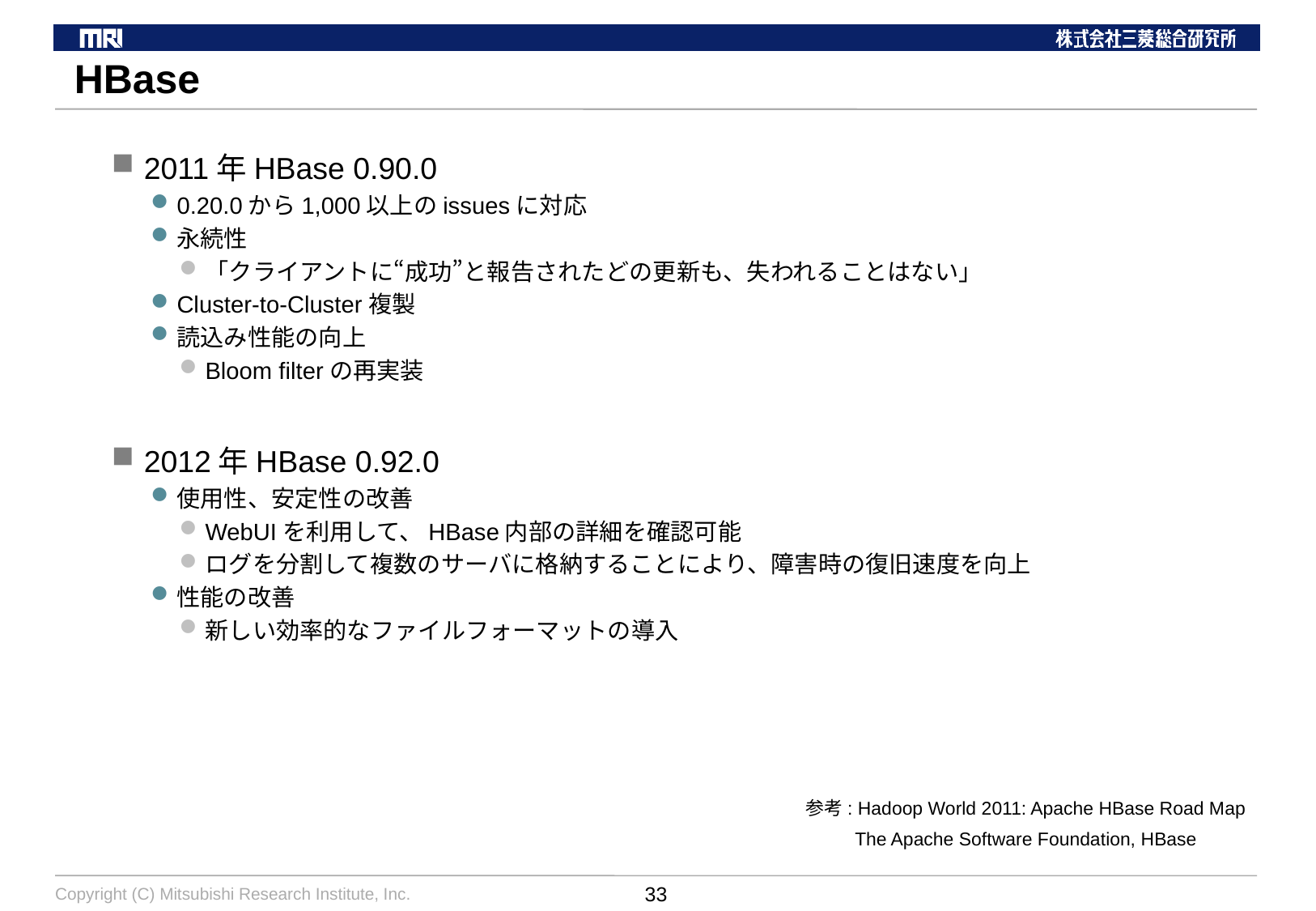

# HBase
2011年HBase 0.90.0
0.20.0から1,000以上のissuesに対応
永続性
「クライアントに“成功”と報告されたどの更新も、失われることはない」
Cluster-to-Cluster複製
読込み性能の向上
Bloom filterの再実装

2012年HBase 0.92.0
使用性、安定性の改善
WebUIを利用して、HBase内部の詳細を確認可能
ログを分割して複数のサーバに格納することにより、障害時の復旧速度を向上
性能の改善
新しい効率的なファイルフォーマットの導入
参考: Hadoop World 2011: Apache HBase Road Map
The Apache Software Foundation, HBase
Copyright (C) Mitsubishi Research Institute, Inc.
33